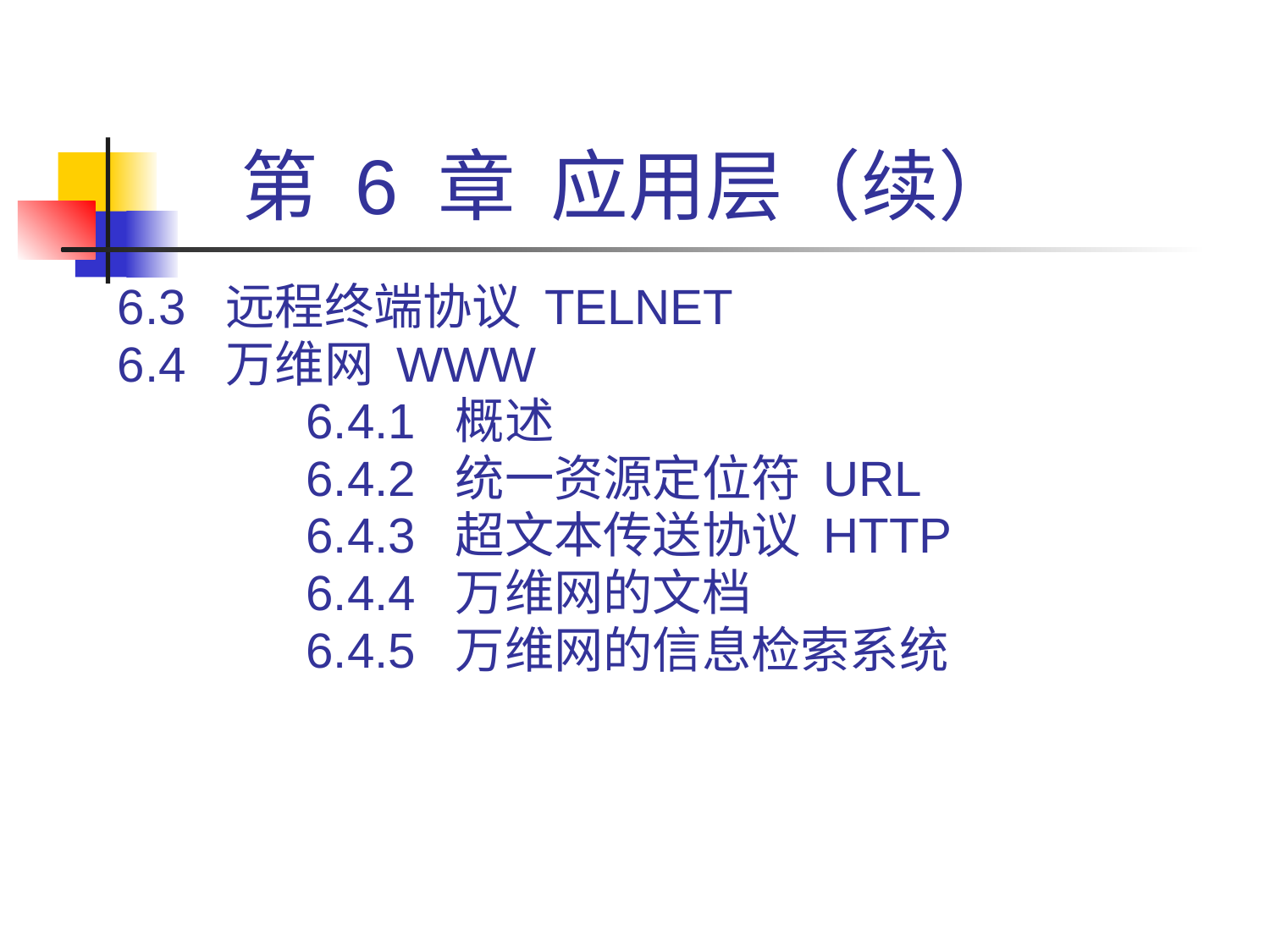

# 第 6 章  应用层（续）
6.3  远程终端协议 TELNET
6.4  万维网 WWW
		 6.4.1  概述
		 6.4.2  统一资源定位符 URL
		 6.4.3  超文本传送协议 HTTP
		 6.4.4  万维网的文档
		 6.4.5  万维网的信息检索系统